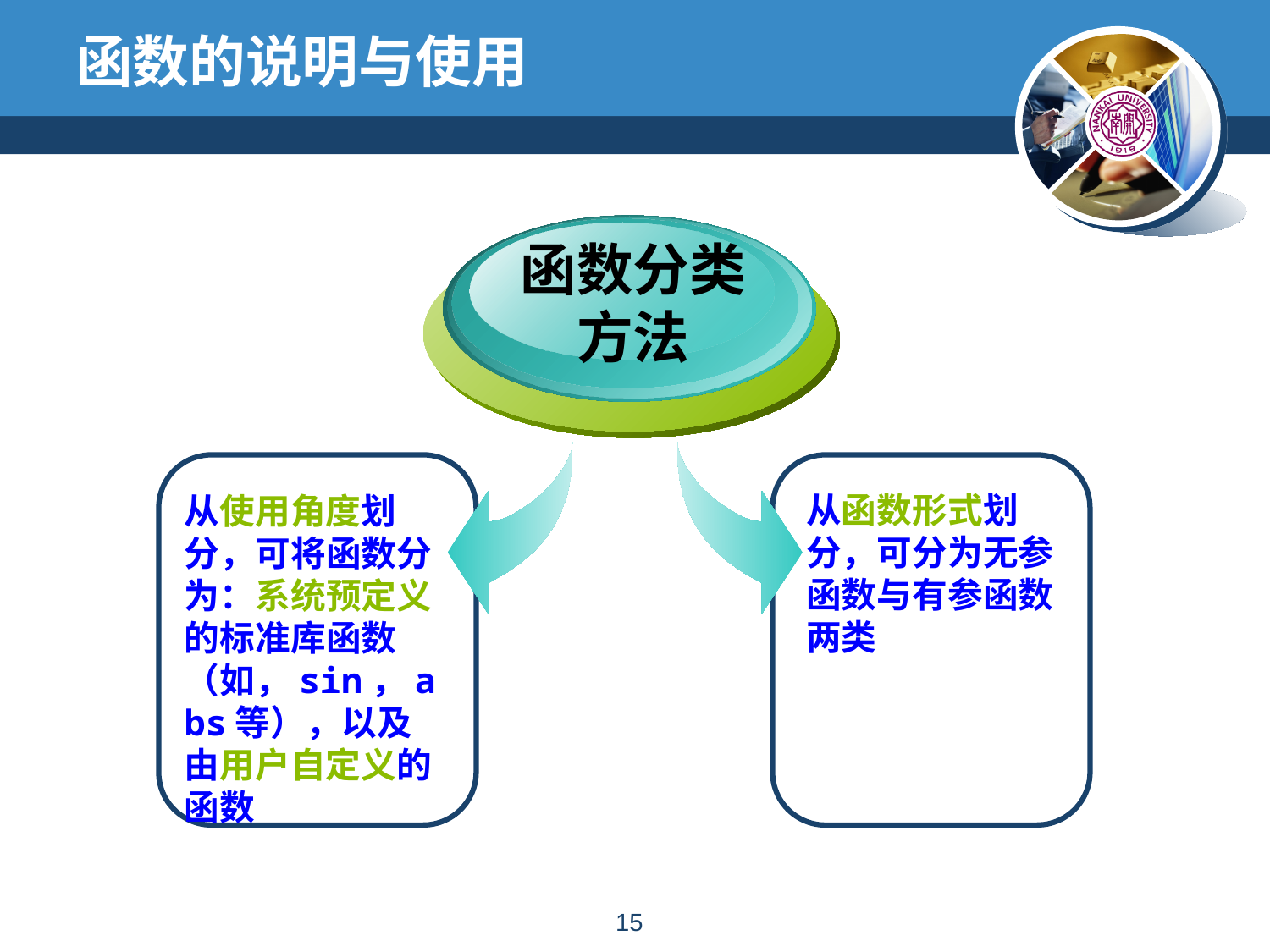

# 函数的说明与使用

函数分类
方法

从函数形式划分，可分为无参函数与有参函数两类
从使用角度划分，可将函数分为：系统预定义的标准库函数（如，sin，abs等），以及由用户自定义的函数
15